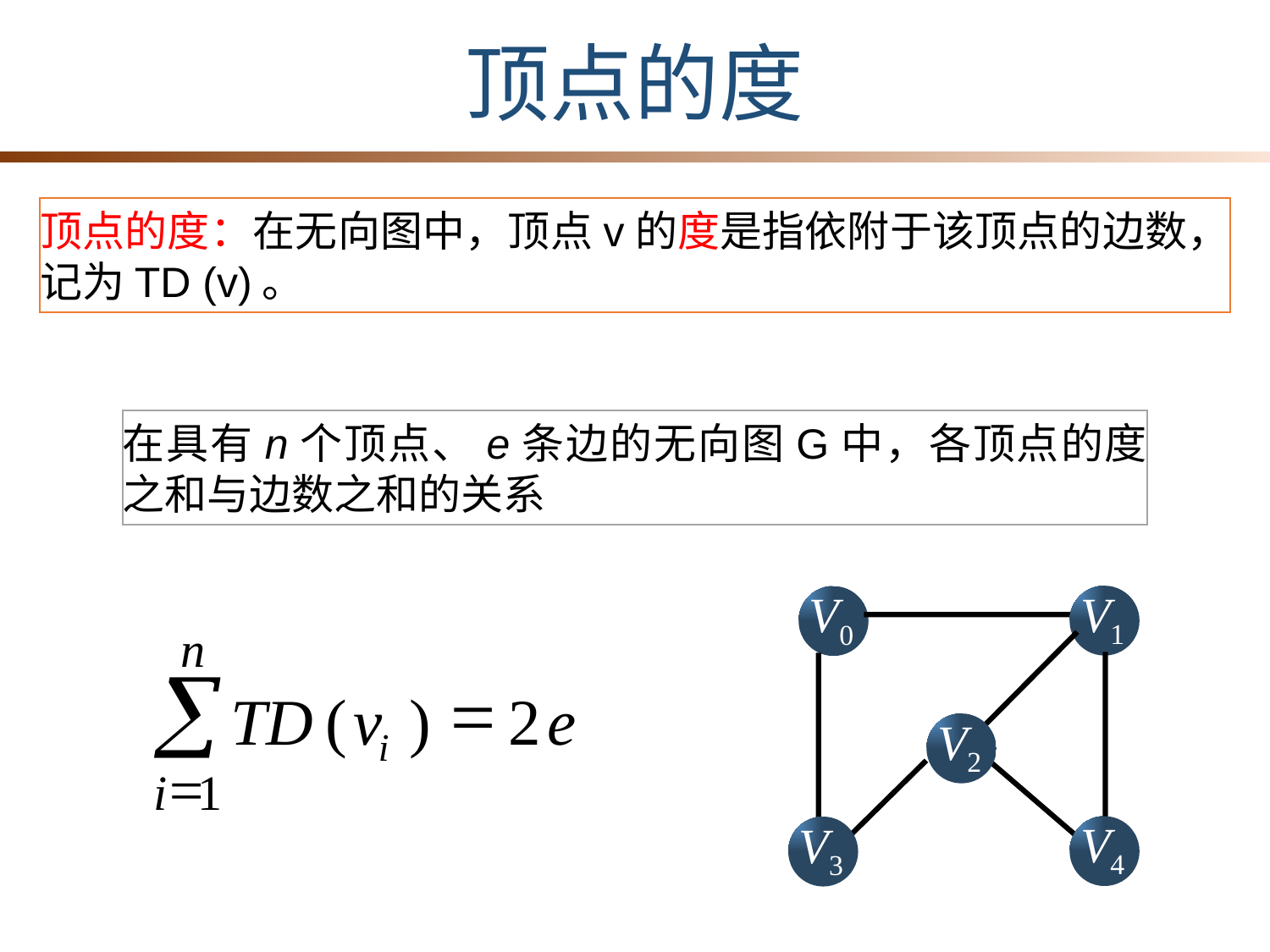

顶点的度
顶点的度：在无向图中，顶点v的度是指依附于该顶点的边数，记为TD (v)。
在具有n个顶点、e条边的无向图G中，各顶点的度之和与边数之和的关系
V1
V0

V2

V4
V3

n
∑
=
TD
(
v
)
2
e
i
=
1
i